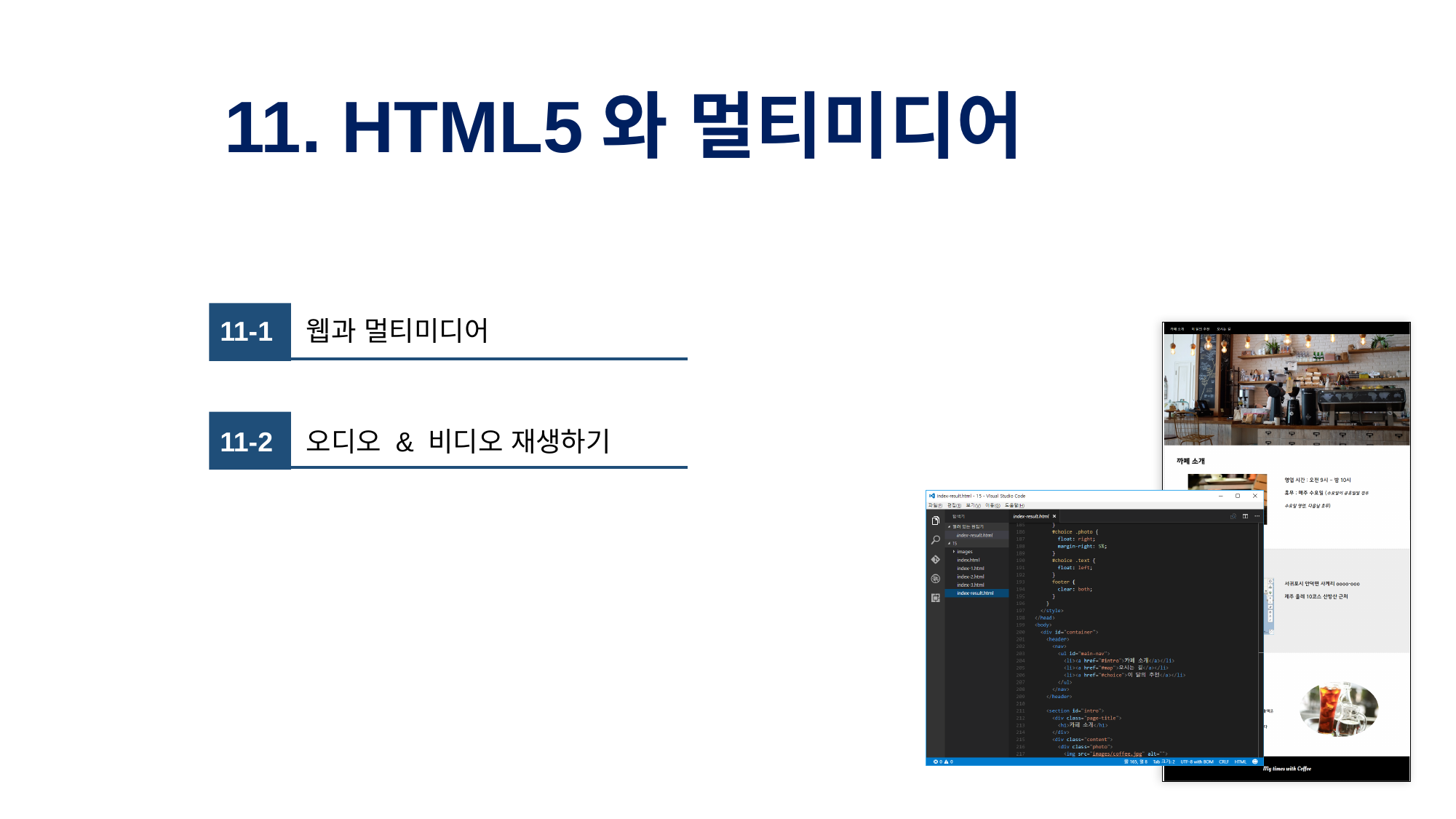

# 11. HTML5와 멀티미디어
11-1
웹과 멀티미디어
11-2
오디오 & 비디오 재생하기